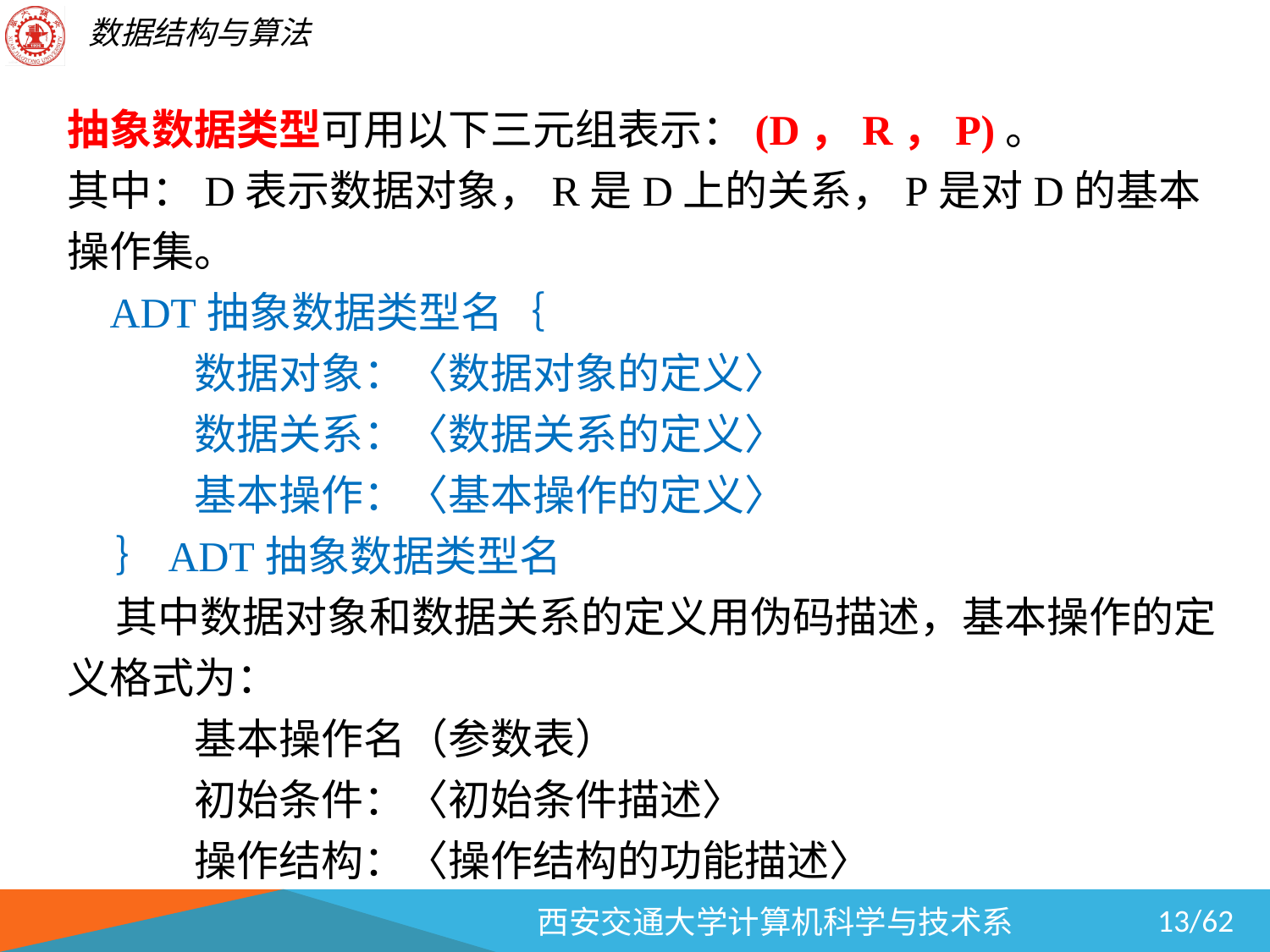

抽象数据类型可用以下三元组表示：(D，R，P)。
其中：D表示数据对象，R是D上的关系，P是对D的基本操作集。
    ADT抽象数据类型名｛
    	数据对象：〈数据对象的定义〉
    	数据关系：〈数据关系的定义〉
    	基本操作：〈基本操作的定义〉
    ｝ADT抽象数据类型名
    其中数据对象和数据关系的定义用伪码描述，基本操作的定义格式为：
    	基本操作名（参数表）
   	初始条件：〈初始条件描述〉
    	操作结构：〈操作结构的功能描述〉